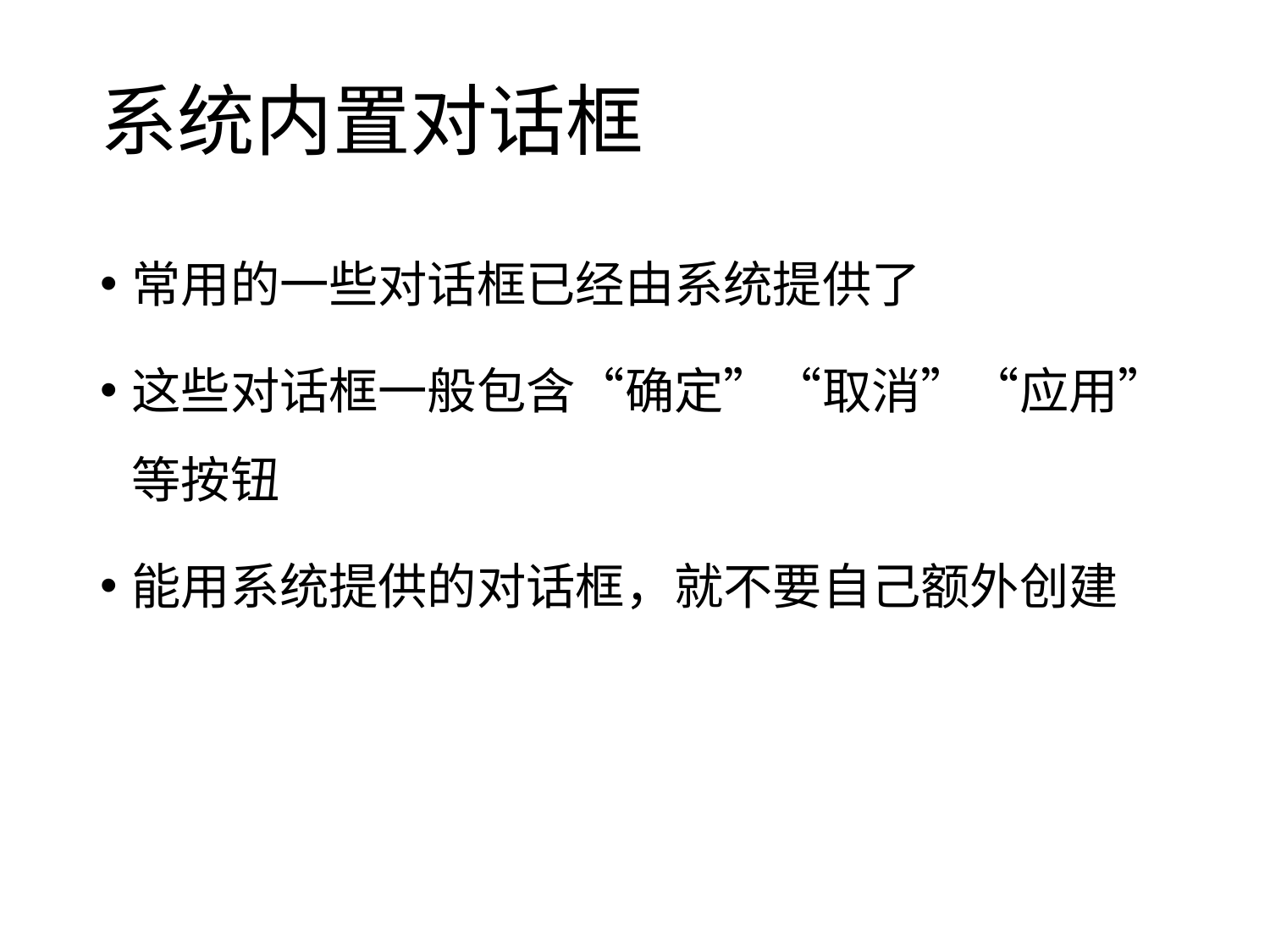

# 系统内置对话框
常用的一些对话框已经由系统提供了
这些对话框一般包含“确定”“取消”“应用”等按钮
能用系统提供的对话框，就不要自己额外创建